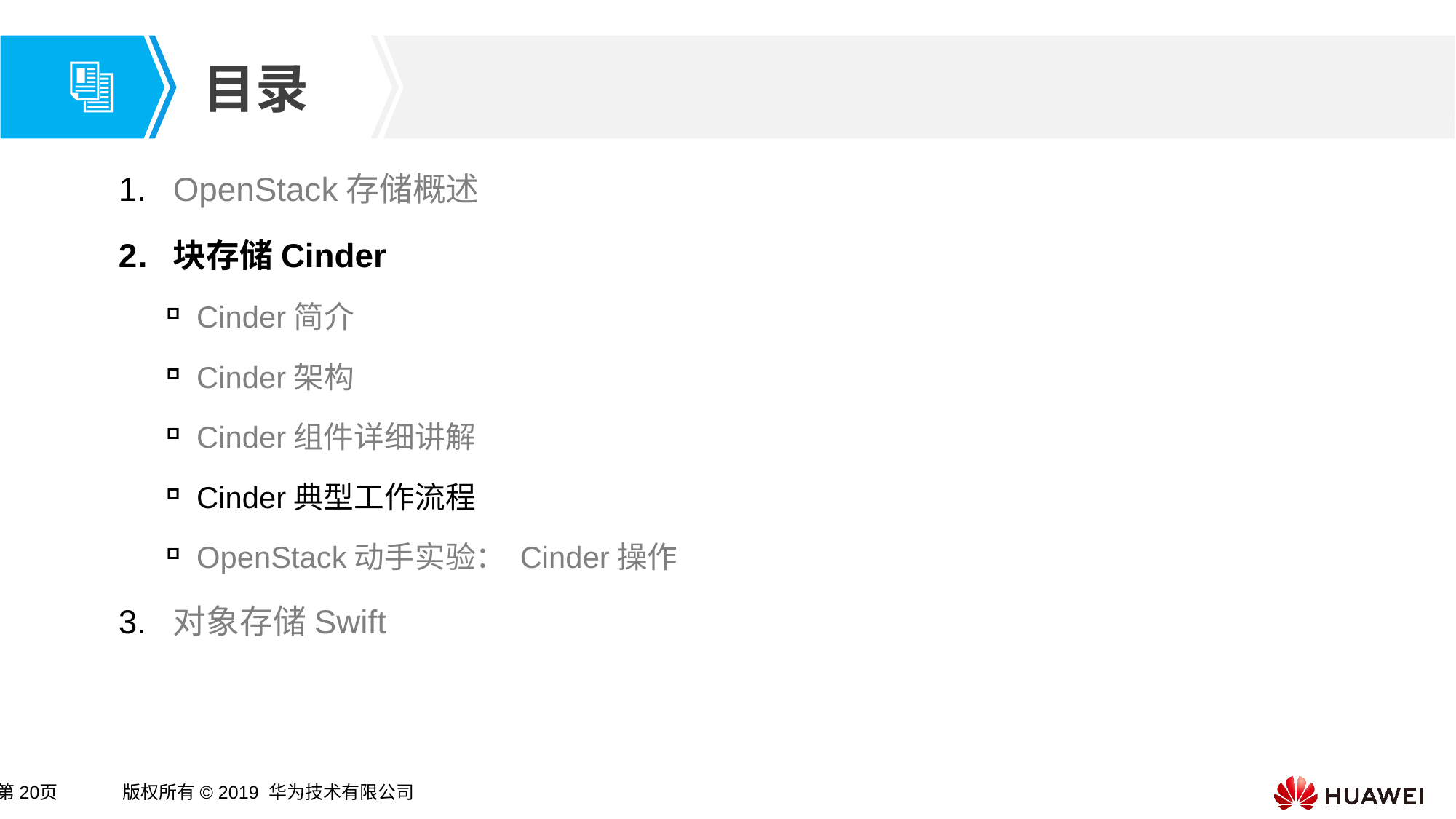

OpenStack存储概述
块存储Cinder
Cinder简介
Cinder架构
Cinder组件详细讲解
Cinder典型工作流程
OpenStack动手实验： Cinder操作
对象存储Swift